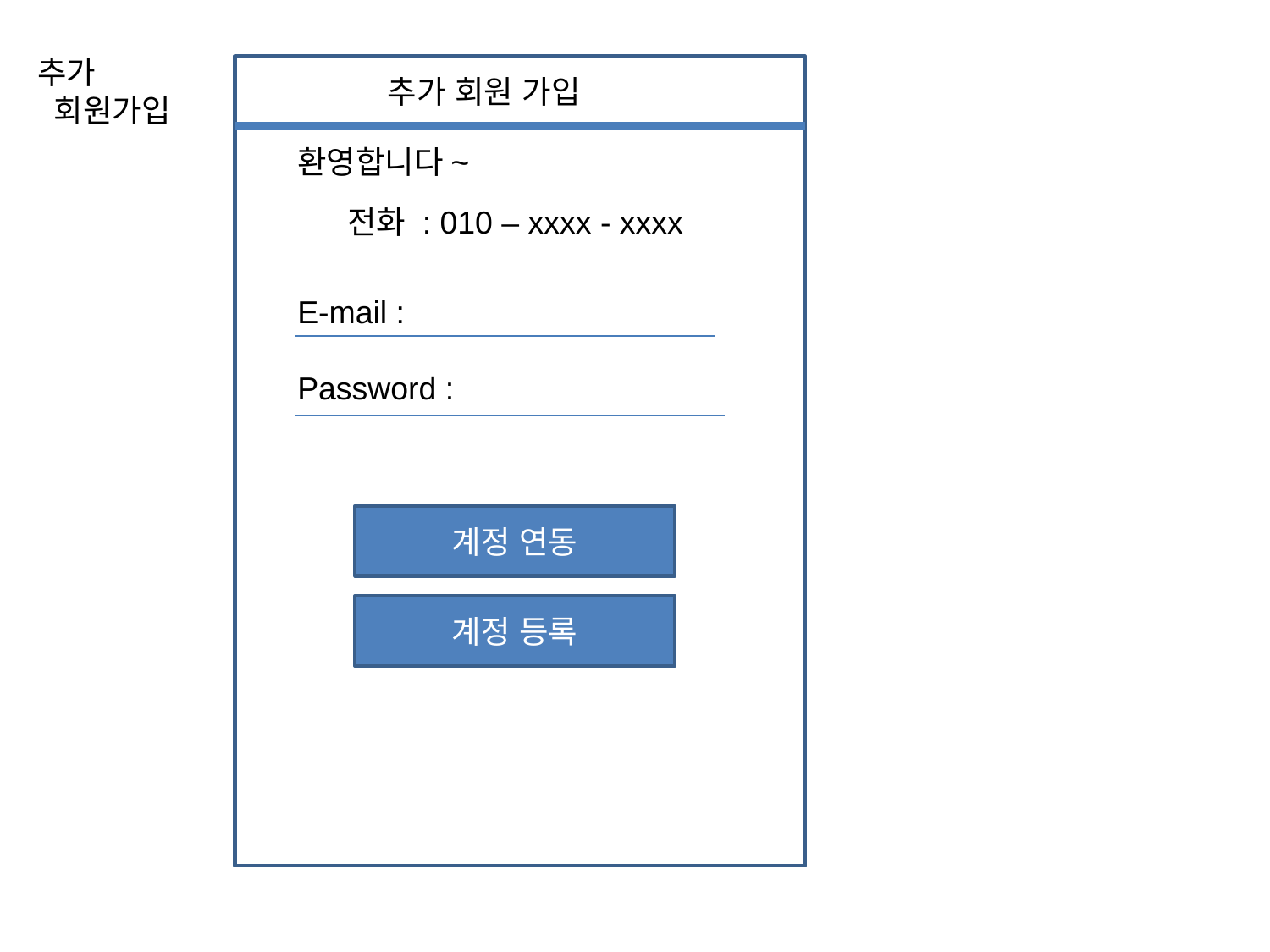

추가
 회원가입

추가 회원 가입
환영합니다~
전화 : 010 – xxxx - xxxx
E-mail :

Password :
계정 연동
계정 등록